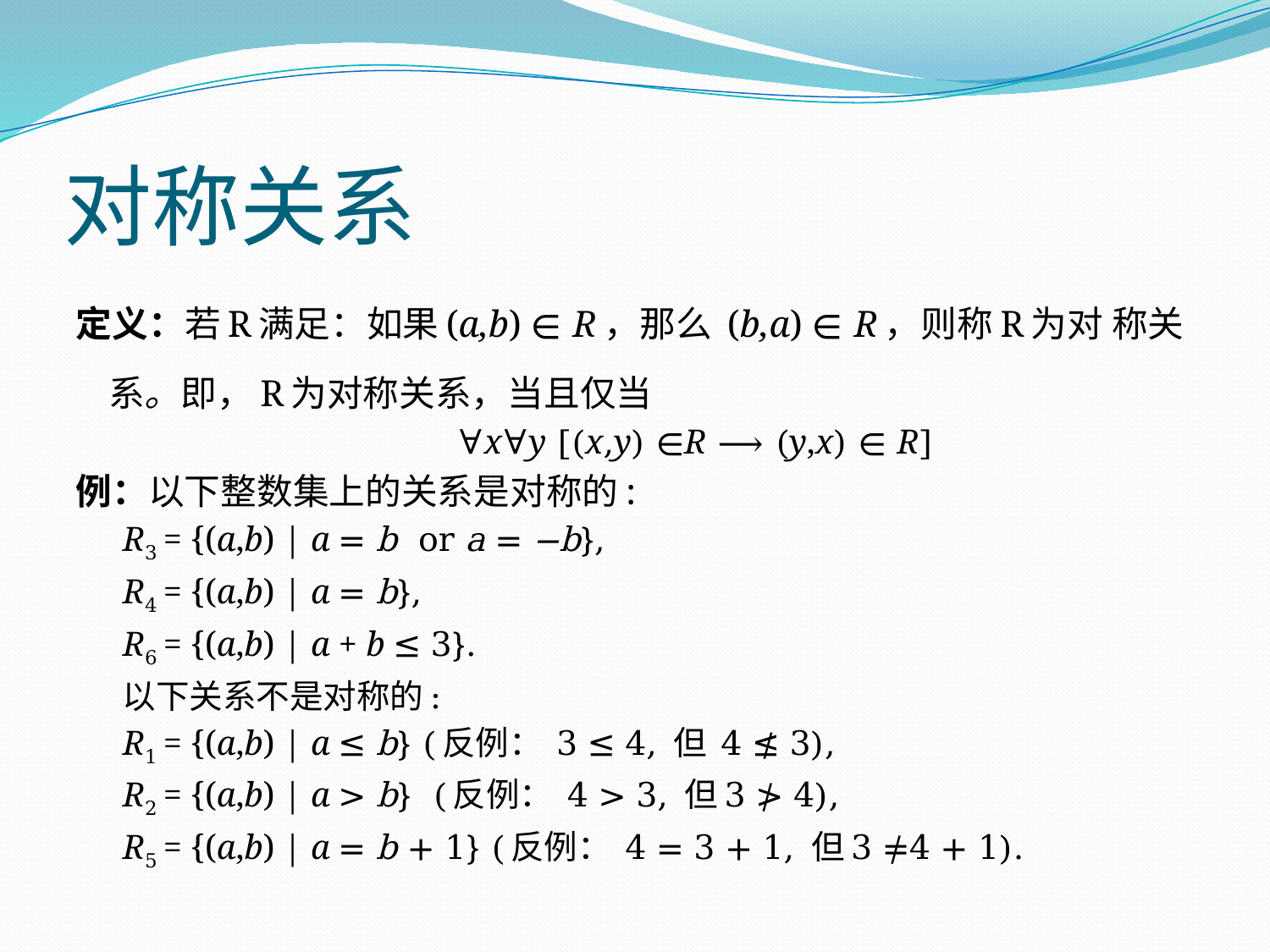

# 对称关系
定义：若R满足：如果(a,b) ∊ R，那么 (b,a) ∊ R，则称R为对 	称关系。即，R为对称关系，当且仅当
       ∀x∀y [(x,y) ∊R ⟶ (y,x) ∊ R]
例：以下整数集上的关系是对称的:
R3 = {(a,b) | a = b  or a = −b},
R4 = {(a,b) | a = b},
R6 = {(a,b) | a + b ≤ 3}.
以下关系不是对称的:
R1 = {(a,b) | a ≤ b} (反例： 3 ≤ 4, 但 4 ≰ 3),
R2 = {(a,b) | a > b}  (反例： 4 > 3, 但3 ≯ 4),
R5 = {(a,b) | a = b + 1} (反例： 4 = 3 + 1, 但3 ≠4 + 1).